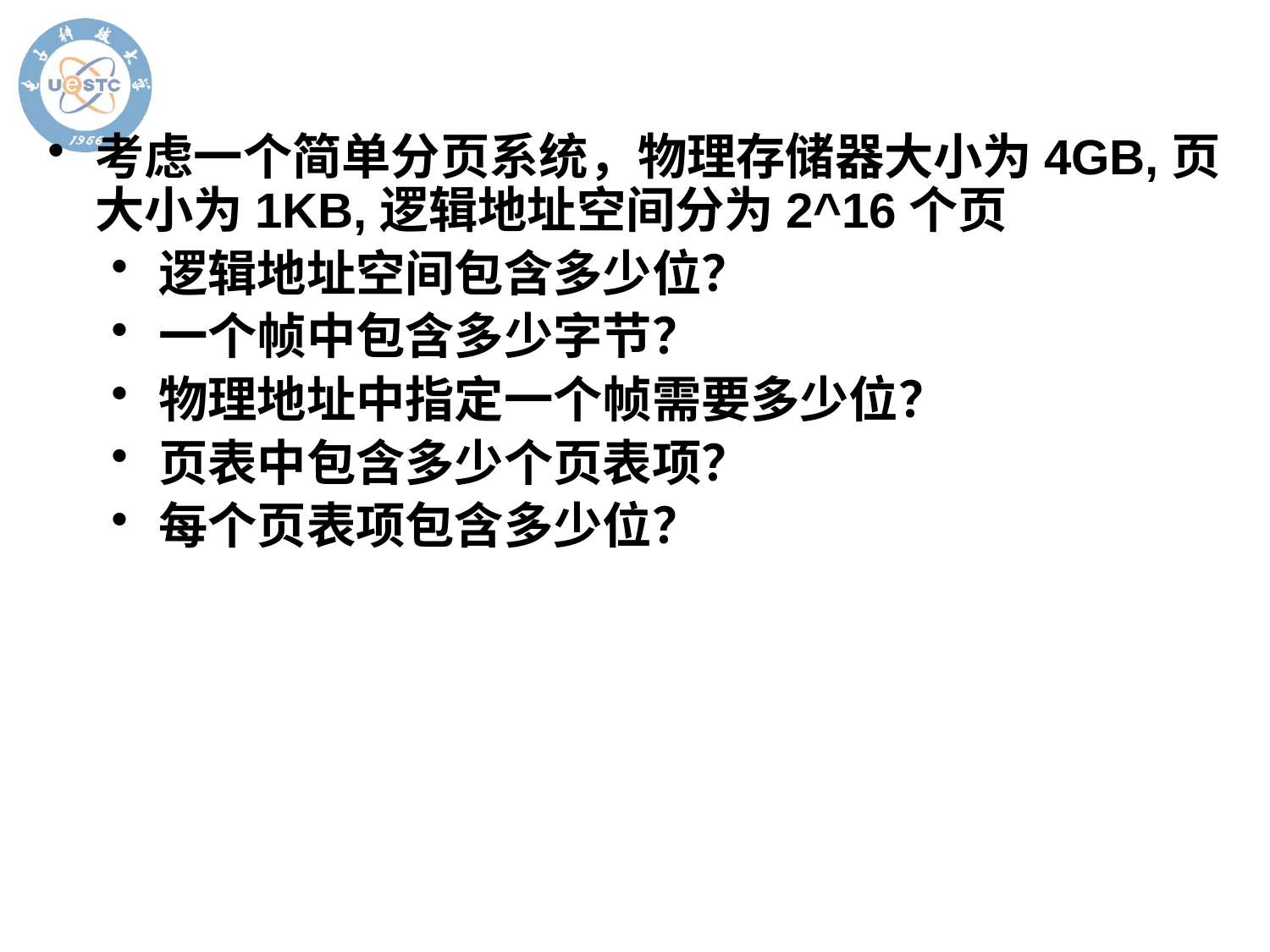

考虑一个简单分页系统，物理存储器大小为4GB,页大小为1KB,逻辑地址空间分为2^16个页
逻辑地址空间包含多少位？
一个帧中包含多少字节？
物理地址中指定一个帧需要多少位？
页表中包含多少个页表项？
每个页表项包含多少位？